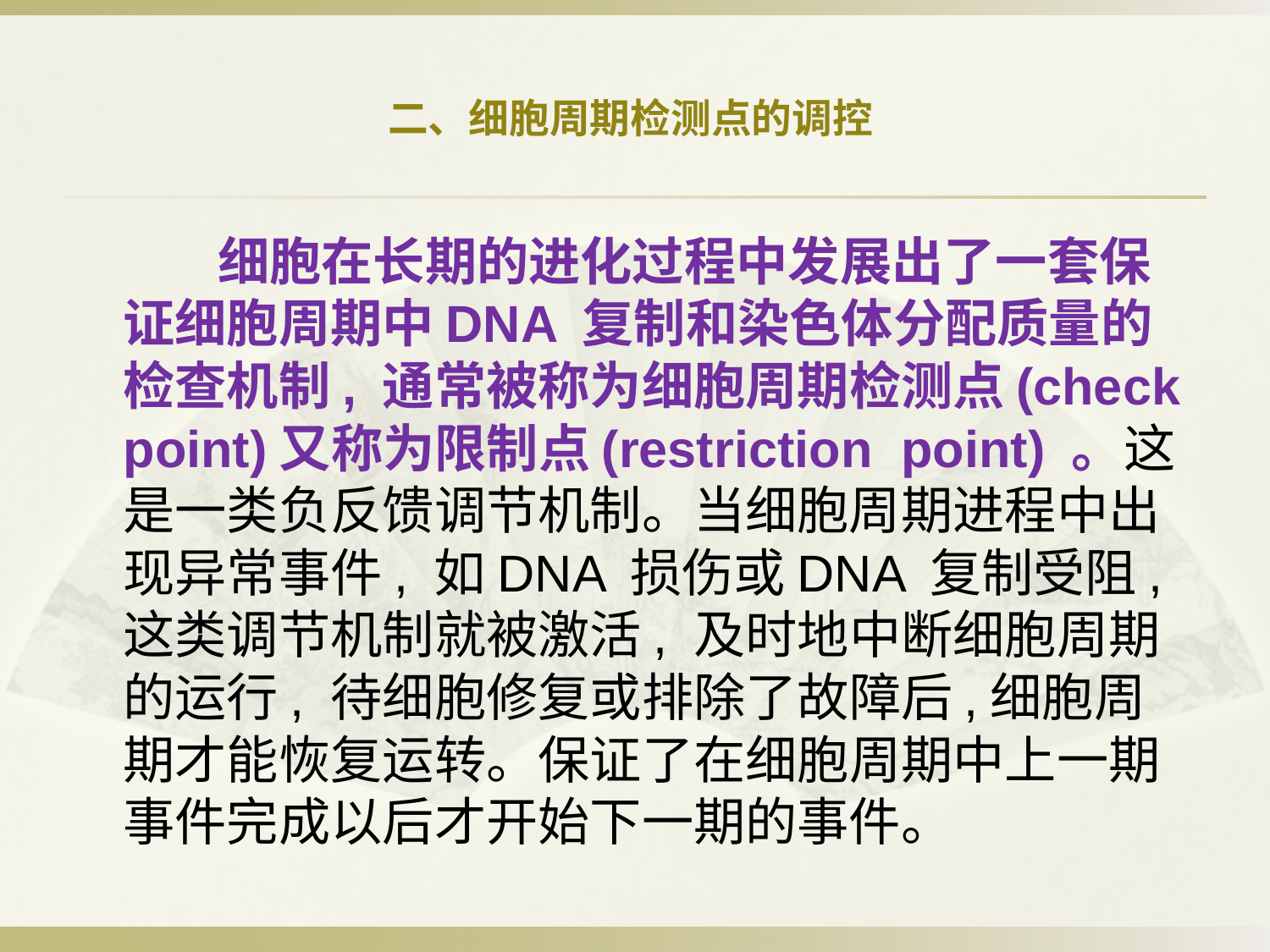

# 二、细胞周期检测点的调控
           细胞在长期的进化过程中发展出了一套保证细胞周期中DNA 复制和染色体分配质量的检查机制, 通常被称为细胞周期检测点(check point)又称为限制点(restriction  point) 。这是一类负反馈调节机制。当细胞周期进程中出现异常事件, 如DNA 损伤或DNA 复制受阻,这类调节机制就被激活, 及时地中断细胞周期的运行, 待细胞修复或排除了故障后,细胞周期才能恢复运转。保证了在细胞周期中上一期事件完成以后才开始下一期的事件。